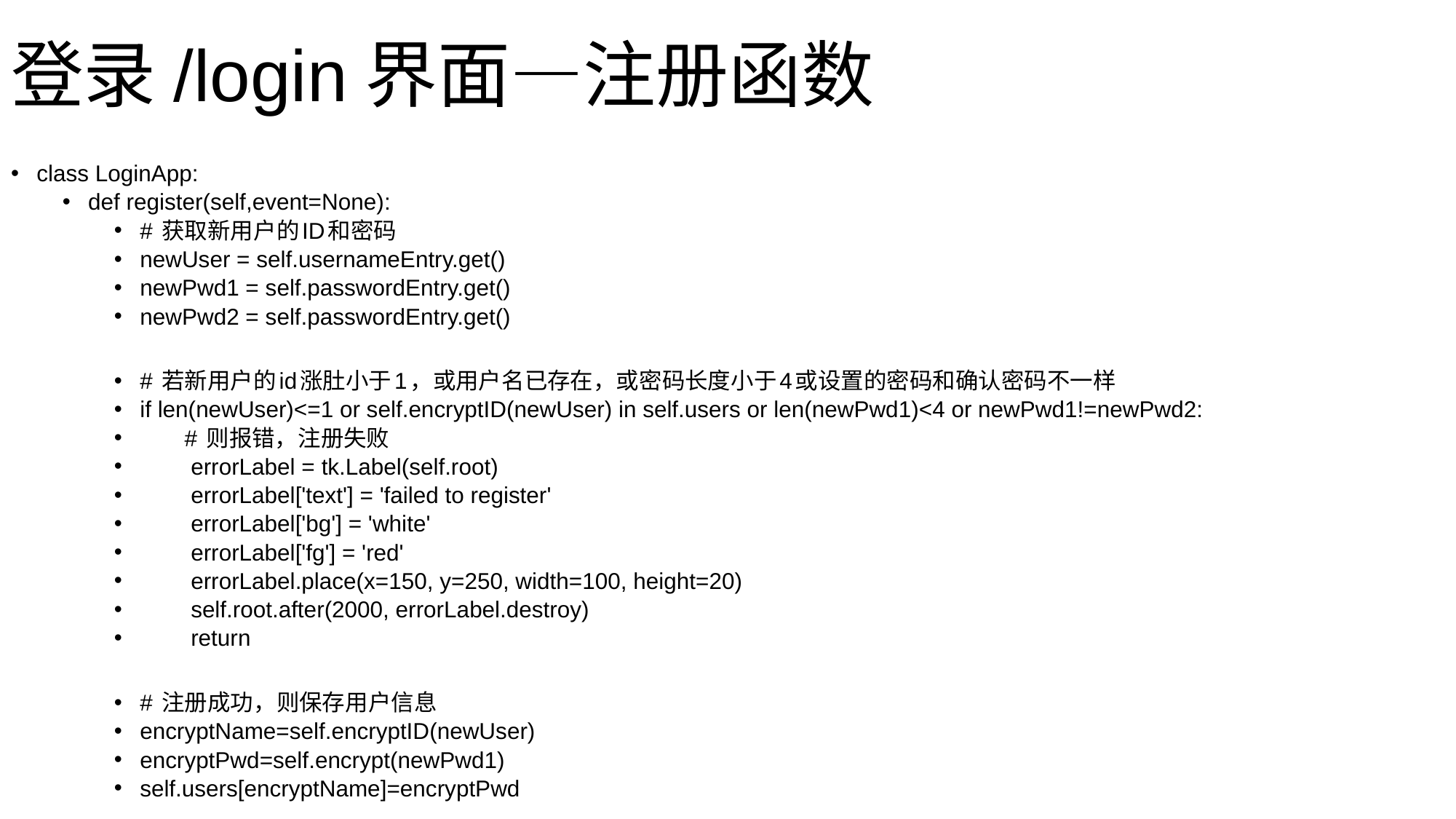

# 登录/login界面—注册函数
class LoginApp:
def register(self,event=None):
# 获取新用户的ID和密码
newUser = self.usernameEntry.get()
newPwd1 = self.passwordEntry.get()
newPwd2 = self.passwordEntry.get()

# 若新用户的id涨肚小于1，或用户名已存在，或密码长度小于4或设置的密码和确认密码不一样
if len(newUser)<=1 or self.encryptID(newUser) in self.users or len(newPwd1)<4 or newPwd1!=newPwd2:
       # 则报错，注册失败
        errorLabel = tk.Label(self.root)
        errorLabel['text'] = 'failed to register'
        errorLabel['bg'] = 'white'
        errorLabel['fg'] = 'red'
        errorLabel.place(x=150, y=250, width=100, height=20)
        self.root.after(2000, errorLabel.destroy)
        return

# 注册成功，则保存用户信息
encryptName=self.encryptID(newUser)
encryptPwd=self.encrypt(newPwd1)
self.users[encryptName]=encryptPwd